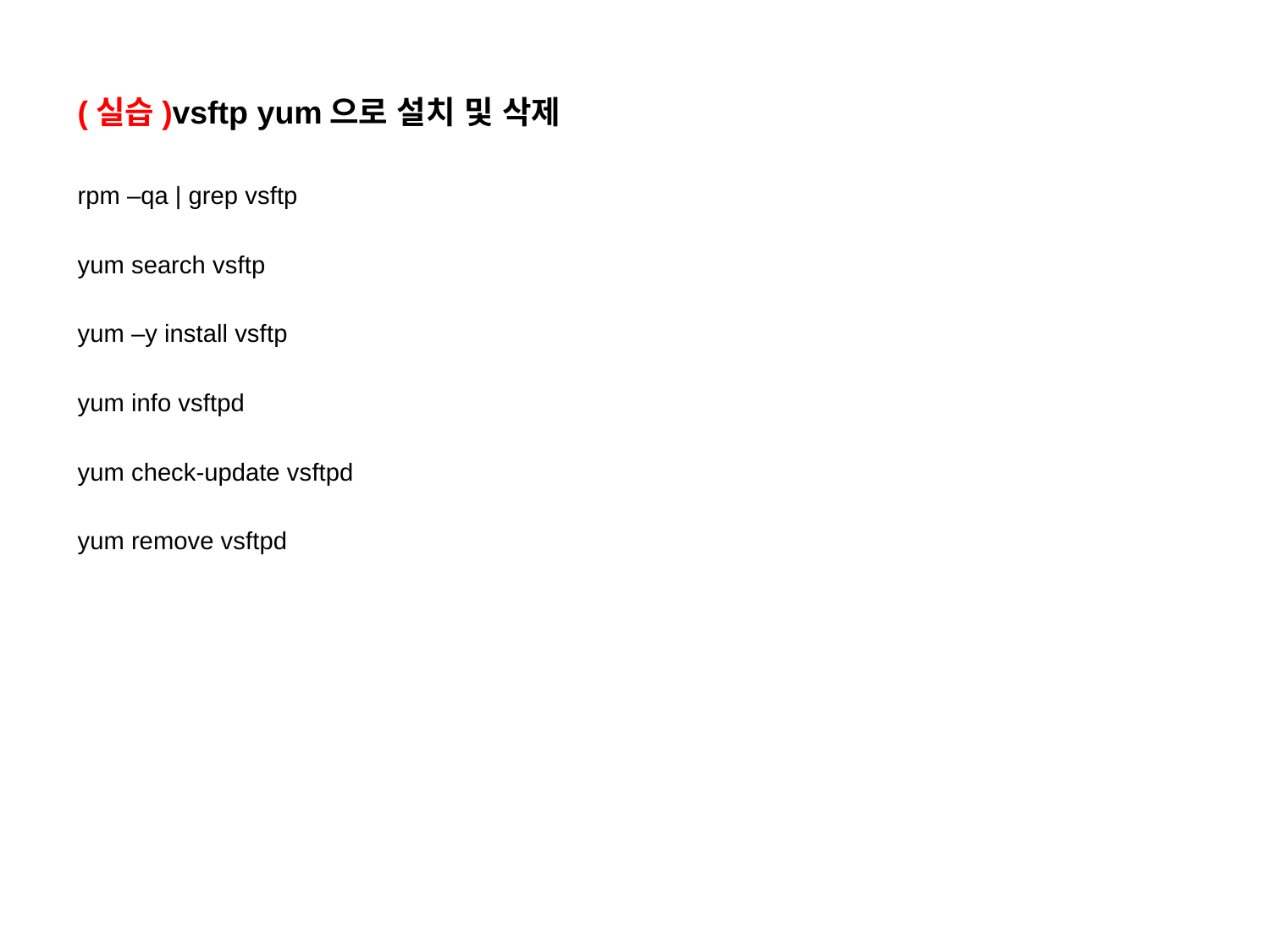

(실습)vsftp yum으로 설치 및 삭제

rpm –qa | grep vsftp

yum search vsftp

yum –y install vsftp

yum info vsftpd

yum check-update vsftpd

yum remove vsftpd